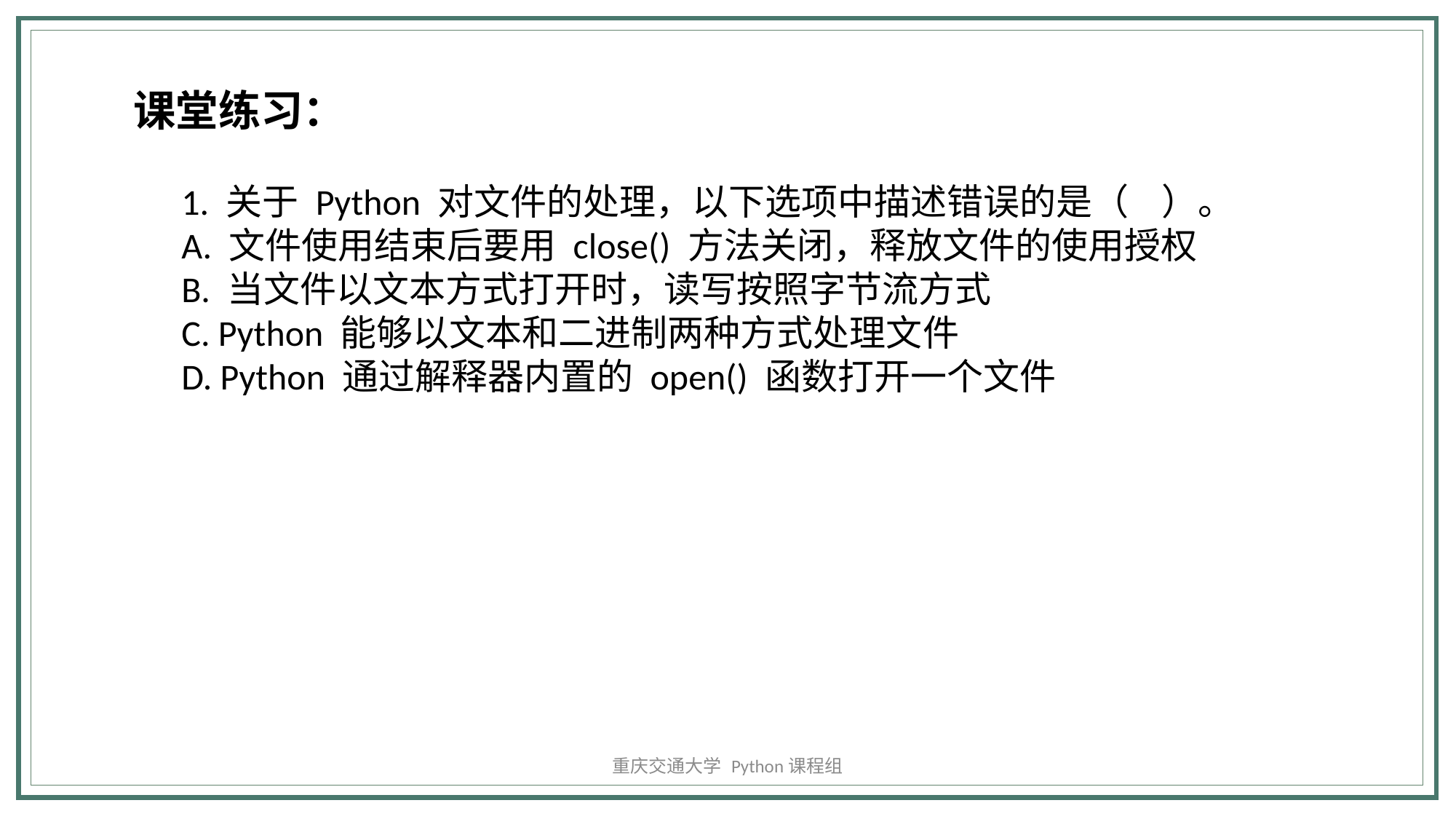

课堂练习：
1. 关于 Python 对文件的处理，以下选项中描述错误的是（    ）。
A. 文件使用结束后要用 close() 方法关闭，释放文件的使用授权
B. 当文件以文本方式打开时，读写按照字节流方式
C. Python 能够以文本和二进制两种方式处理文件
D. Python 通过解释器内置的 open() 函数打开一个文件
WHAT ?
重庆交通大学 Python课程组